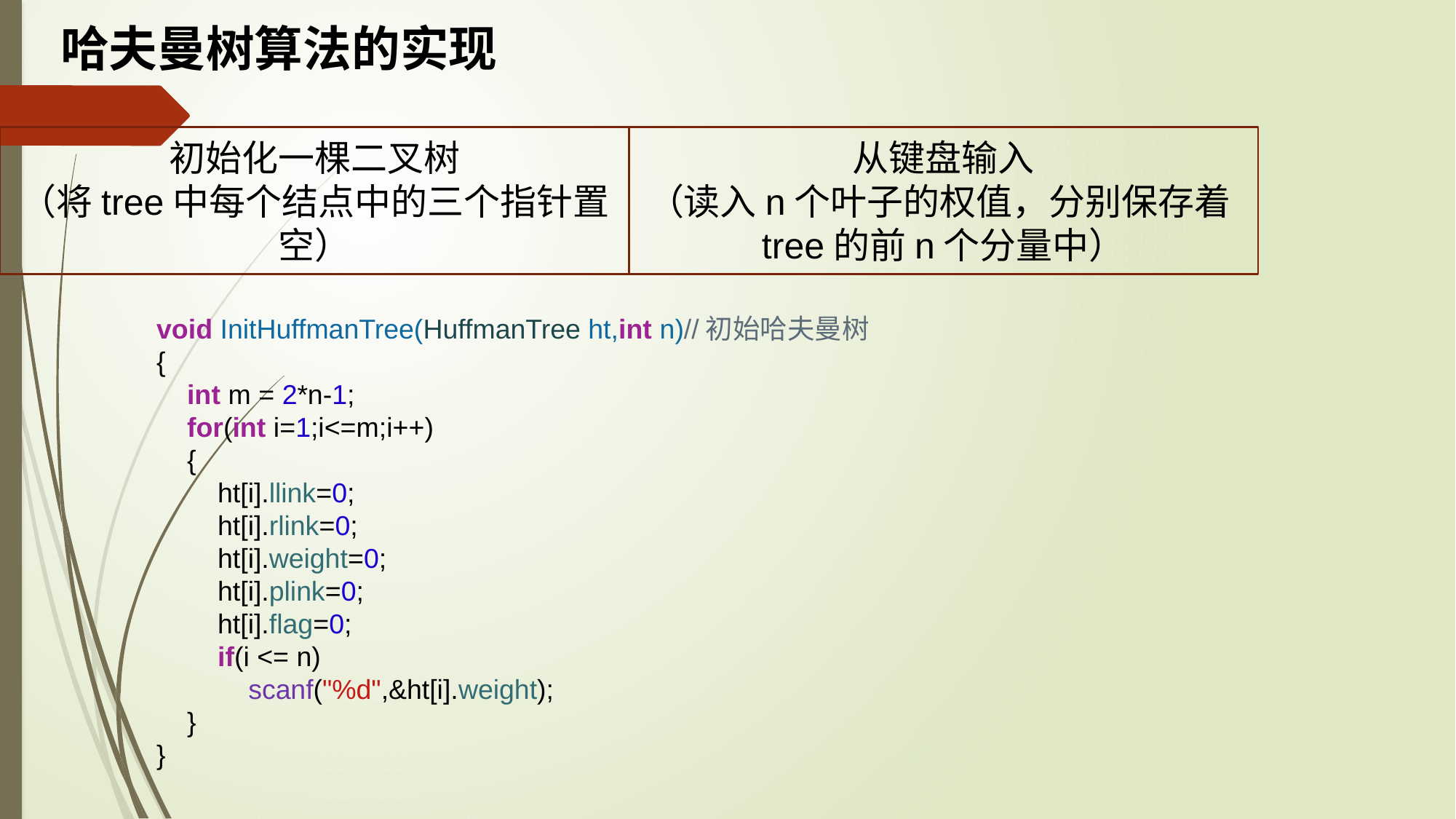

# 哈夫曼树算法的实现
初始化一棵二叉树
（将tree中每个结点中的三个指针置空）
从键盘输入
（读入n个叶子的权值，分别保存着tree的前n个分量中）
void InitHuffmanTree(HuffmanTree ht,int n)//初始哈夫曼树
{
    int m = 2*n-1;
    for(int i=1;i<=m;i++)
    {
        ht[i].llink=0;
        ht[i].rlink=0;
        ht[i].weight=0;
        ht[i].plink=0;
        ht[i].flag=0;
        if(i <= n)
            scanf("%d",&ht[i].weight);
    }
}